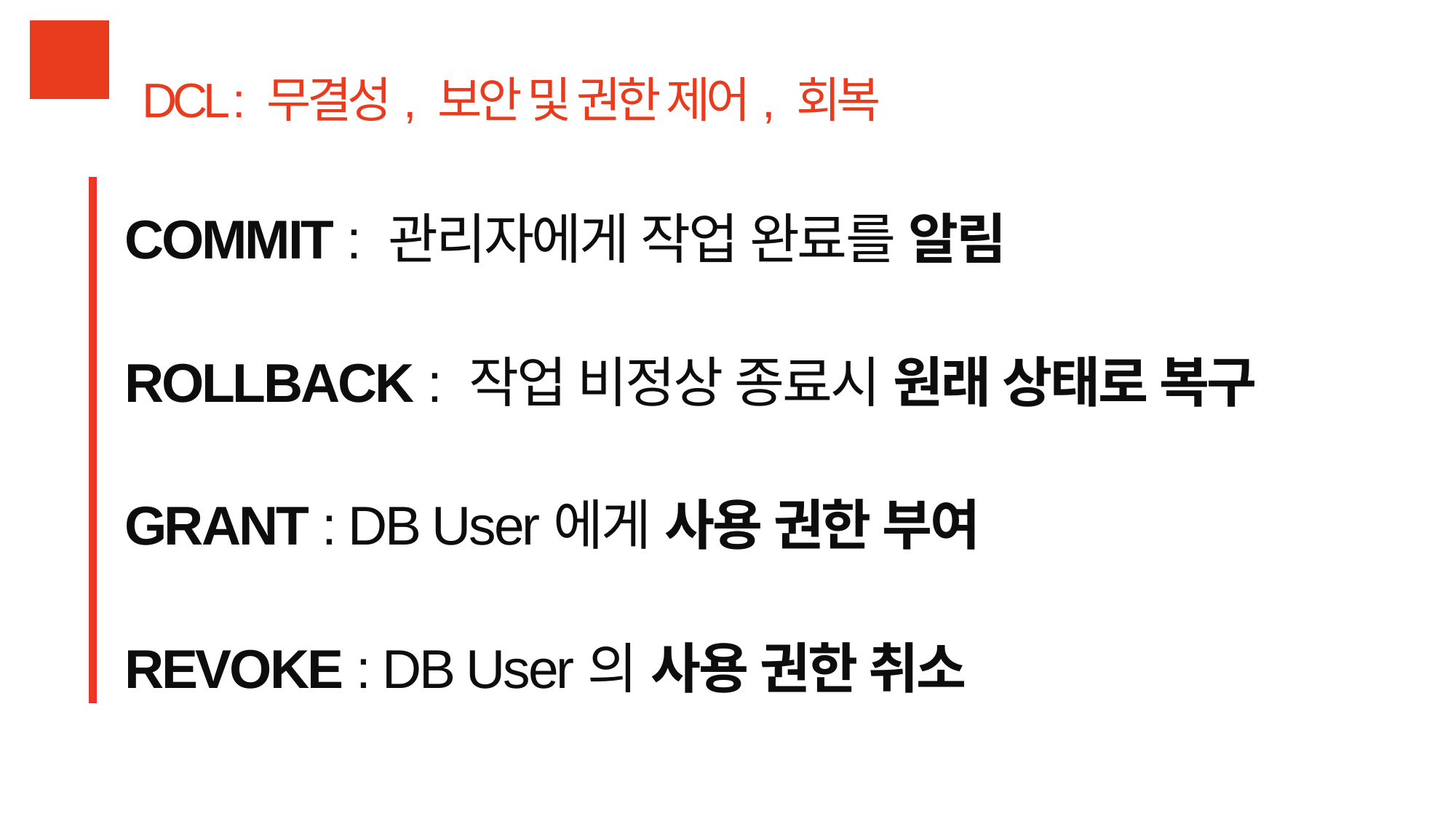

DCL : 무결성, 보안 및 권한 제어, 회복

COMMIT : 관리자에게 작업 완료를 알림
ROLLBACK : 작업 비정상 종료시 원래 상태로 복구
GRANT : DB User에게 사용 권한 부여
REVOKE : DB User의 사용 권한 취소